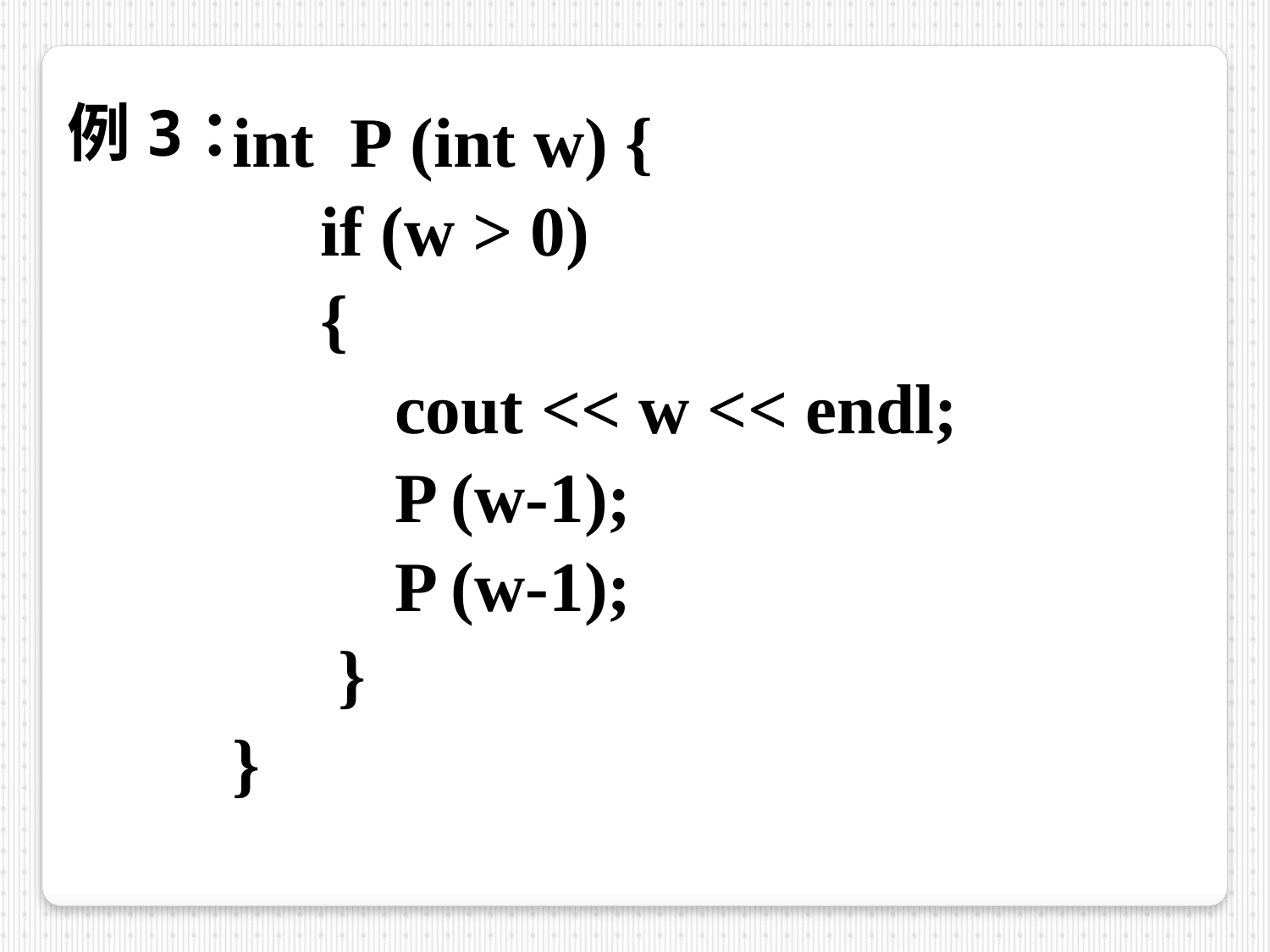

例3：
int  P (int w) {
     if (w > 0)
     {
	  cout << w << endl;
	  P (w-1);
	  P (w-1);
      }
}